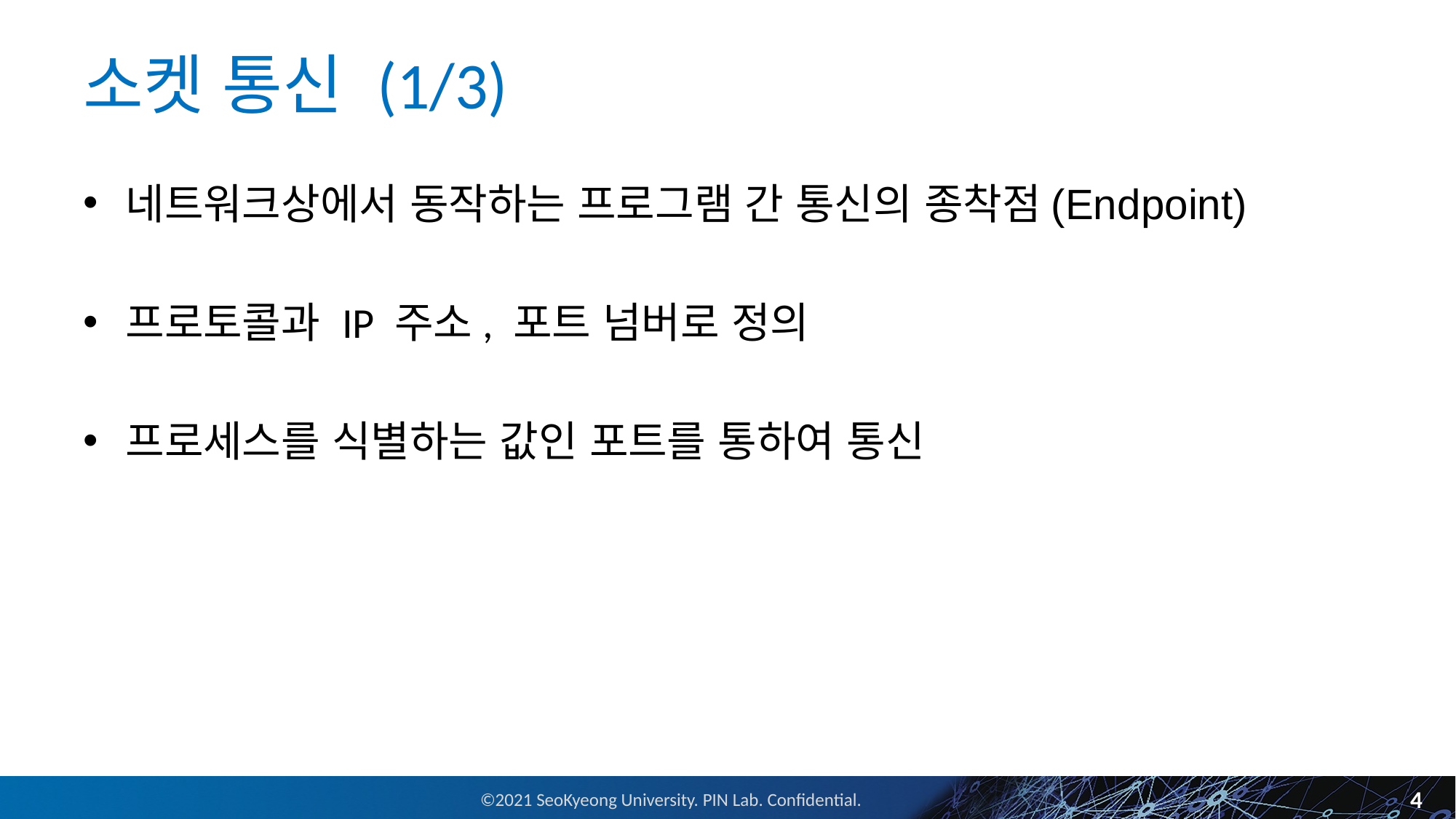

# 소켓 통신 (1/3)
네트워크상에서 동작하는 프로그램 간 통신의 종착점(Endpoint)

프로토콜과 IP 주소, 포트 넘버로 정의

프로세스를 식별하는 값인 포트를 통하여 통신
4